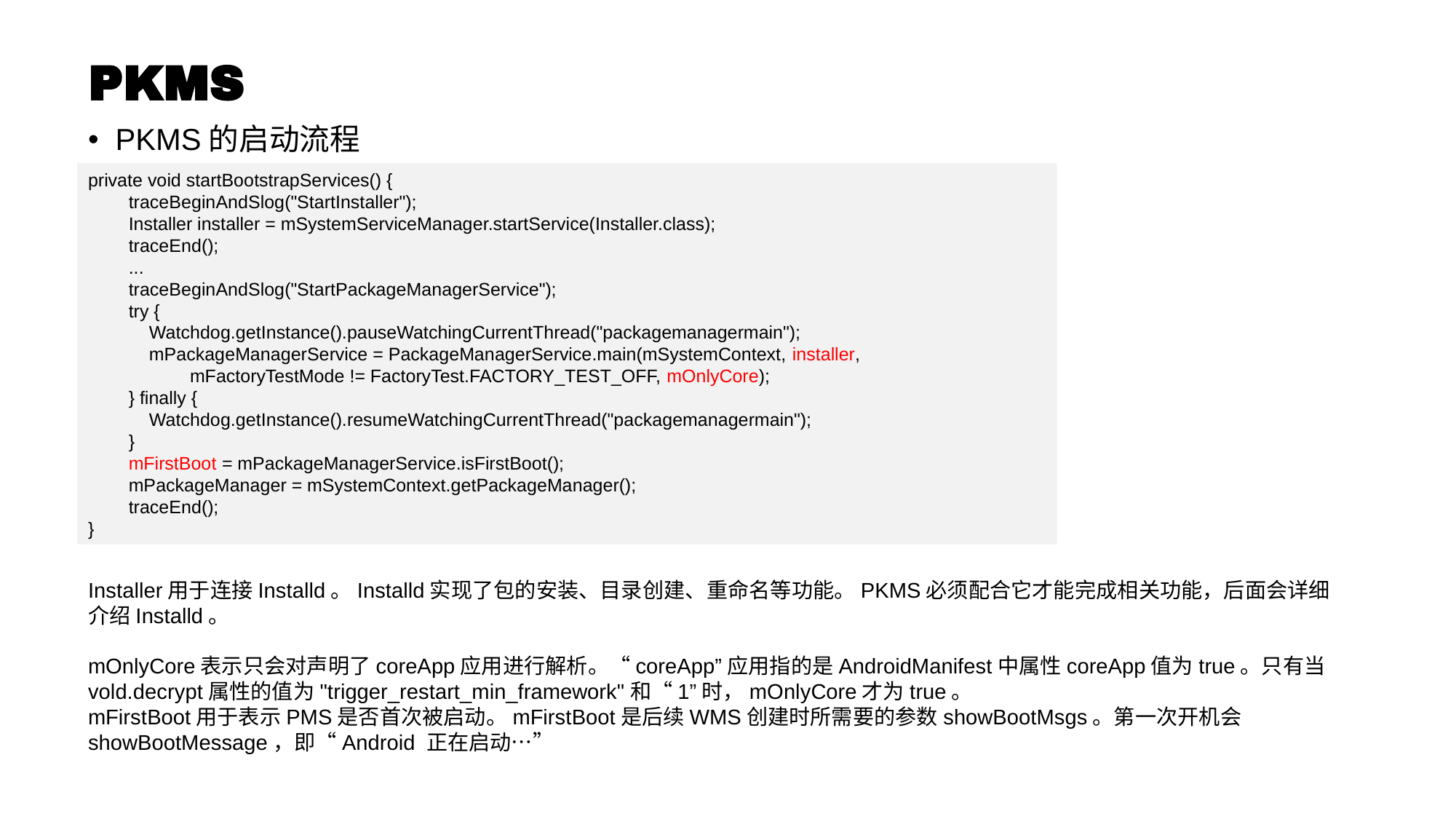

# PKMS
PKMS的启动流程

private void startBootstrapServices() {
        traceBeginAndSlog("StartInstaller");
        Installer installer = mSystemServiceManager.startService(Installer.class);
        traceEnd();
        ...
        traceBeginAndSlog("StartPackageManagerService");
        try {
            Watchdog.getInstance().pauseWatchingCurrentThread("packagemanagermain");
            mPackageManagerService = PackageManagerService.main(mSystemContext, installer,
                    mFactoryTestMode != FactoryTest.FACTORY_TEST_OFF, mOnlyCore);
        } finally {
            Watchdog.getInstance().resumeWatchingCurrentThread("packagemanagermain");
        }
        mFirstBoot = mPackageManagerService.isFirstBoot();
        mPackageManager = mSystemContext.getPackageManager();
        traceEnd();
}
Installer用于连接Installd。Installd实现了包的安装、目录创建、重命名等功能。PKMS必须配合它才能完成相关功能，后面会详细介绍Installd。

mOnlyCore表示只会对声明了coreApp应用进行解析。“coreApp”应用指的是AndroidManifest中属性coreApp值为true。只有当vold.decrypt属性的值为"trigger_restart_min_framework"和“1”时，mOnlyCore才为true。
mFirstBoot用于表示PMS是否首次被启动。mFirstBoot是后续WMS创建时所需要的参数showBootMsgs。第一次开机会showBootMessage，即“Android 正在启动…”